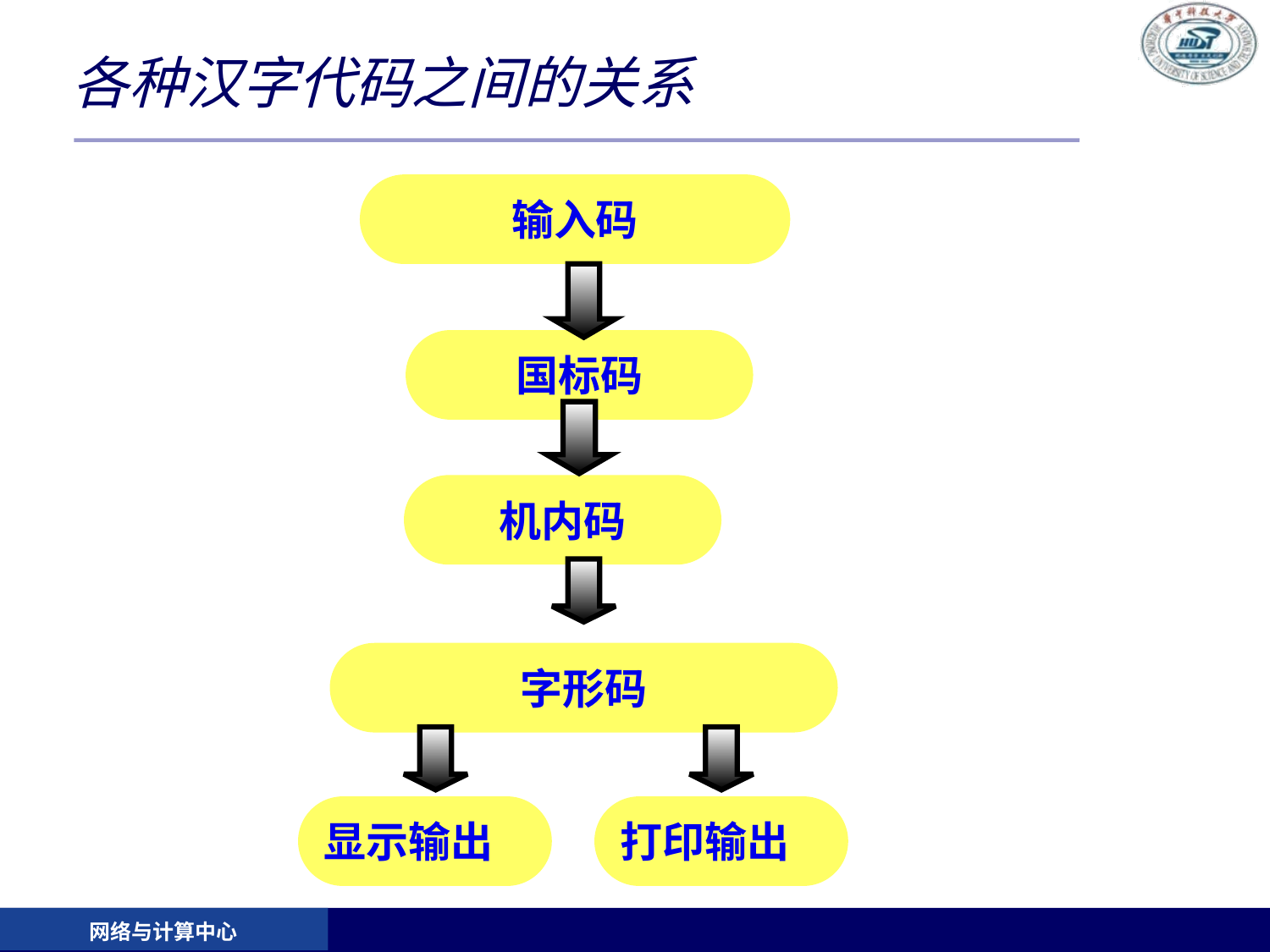

# 各种汉字代码之间的关系
输入码

机内码
国标码

字形码

显示输出

打印输出
网络与计算中心